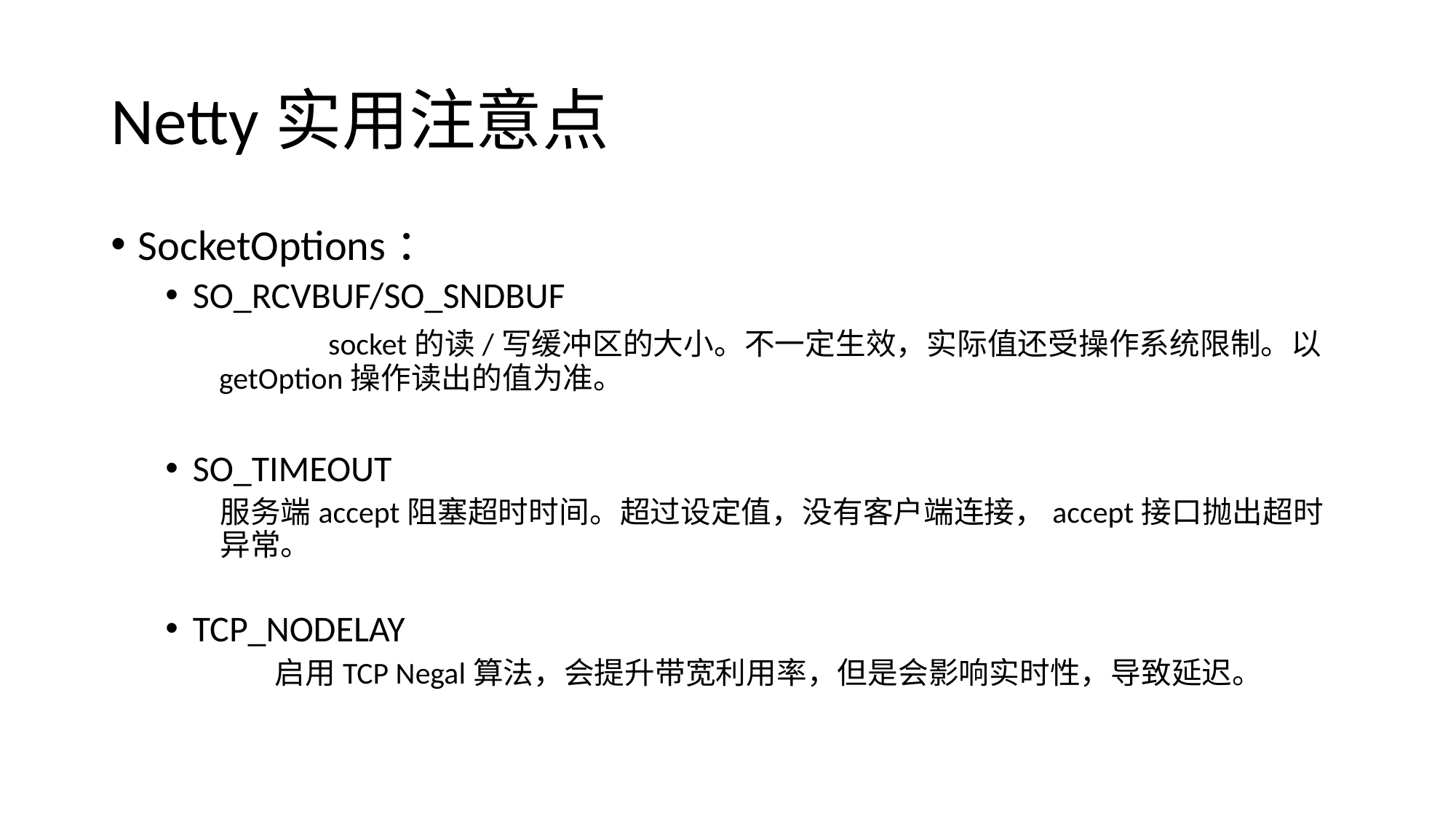

# Netty实用注意点
SocketOptions：
SO_RCVBUF/SO_SNDBUF
	socket的读/写缓冲区的大小。不一定生效，实际值还受操作系统限制。以getOption操作读出的值为准。

SO_TIMEOUT
服务端accept阻塞超时时间。超过设定值，没有客户端连接，accept接口抛出超时异常。

TCP_NODELAY
	启用TCP Negal算法，会提升带宽利用率，但是会影响实时性，导致延迟。